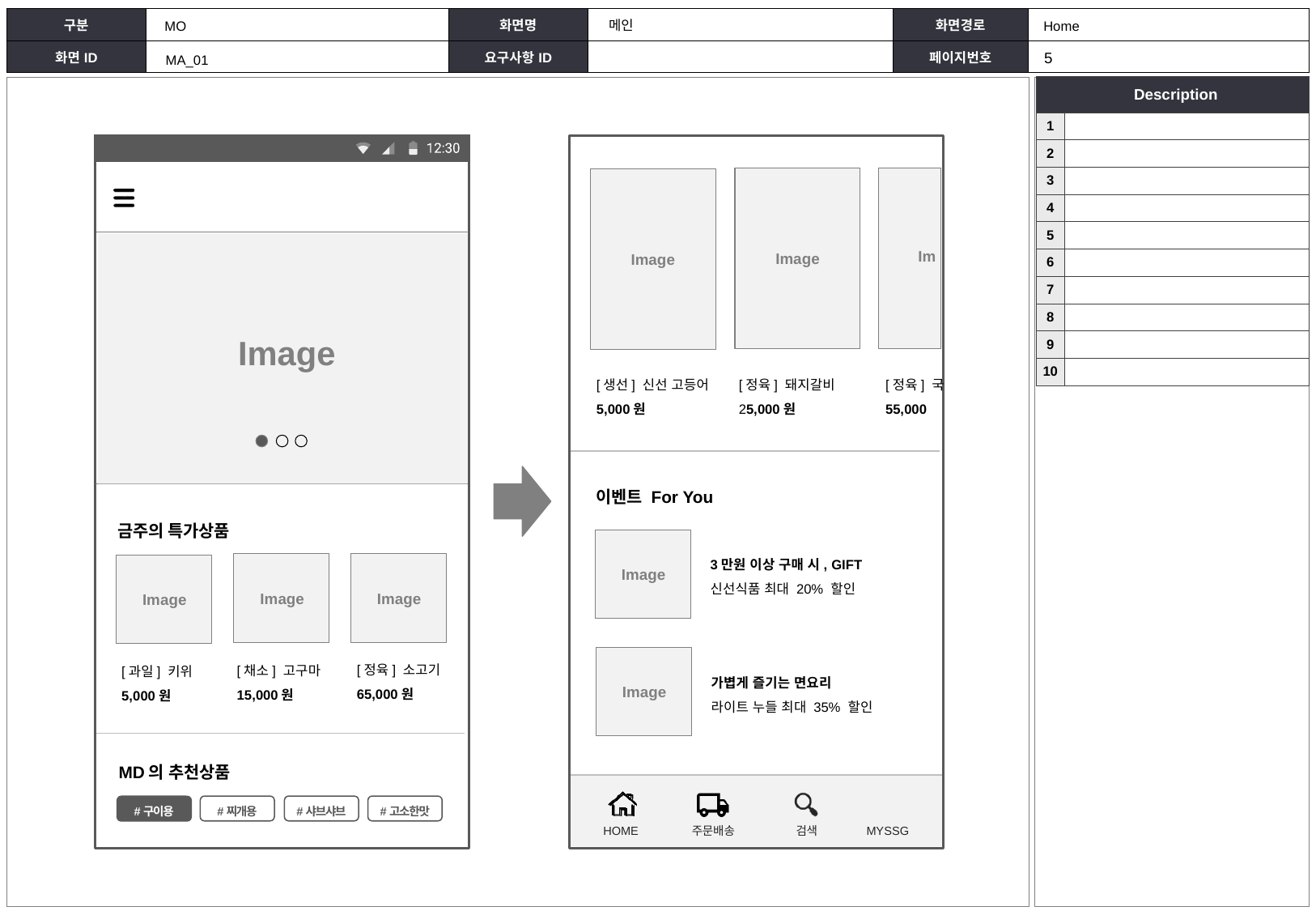

# MO
메인
Home

MA_01
| Description |  |
| --- | --- |
| 1 |  |
| 2 |  |
| 3 |  |
| 4 |  |
| 5 |  |
| 6 |  |
| 7 |  |
| 8 |  |
| 9 |  |
| 10 |  |

Im

Image

Image

Image
[생선] 신선 고등어5,000원
[정육] 돼지갈비25,000원
[정육] 국
55,000

이벤트 For You
금주의 특가상품

3만원 이상 구매 시, GIFT
신선식품 최대 20% 할인

Image

Image

Image
Image

[정육] 소고기65,000원
[채소] 고구마15,000원
[과일] 키위
5,000원
가볍게 즐기는 면요리
라이트 누들 최대 35% 할인
Image
MD의 추천상품
#찌개용
#샤브샤브
#고소한맛
#구이용